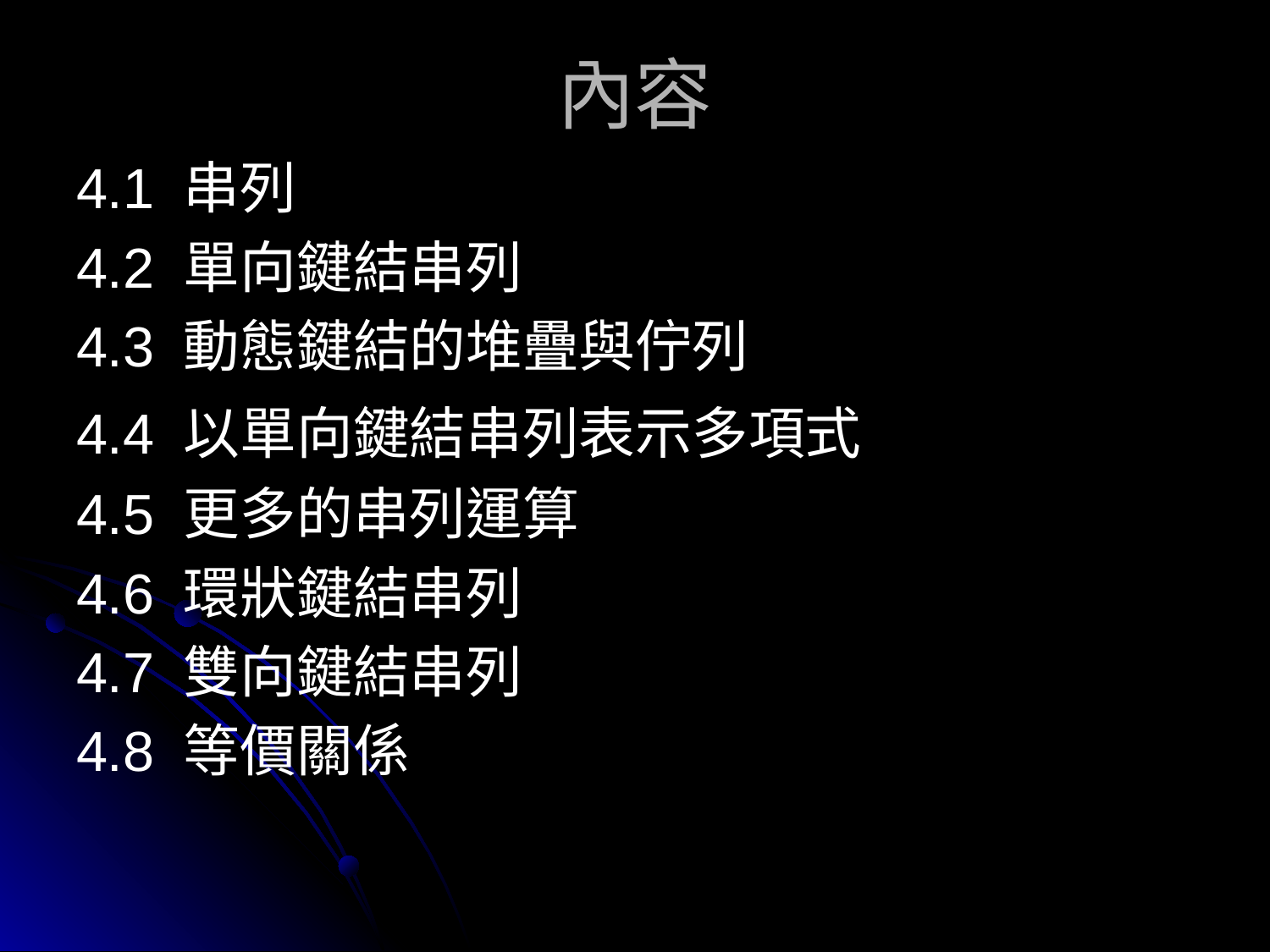

# 內容
4.1 串列
4.2 單向鍵結串列
4.3 動態鍵結的堆疊與佇列
4.4 以單向鍵結串列表示多項式
4.5 更多的串列運算
4.6 環狀鍵結串列
4.7 雙向鍵結串列
4.8 等價關係